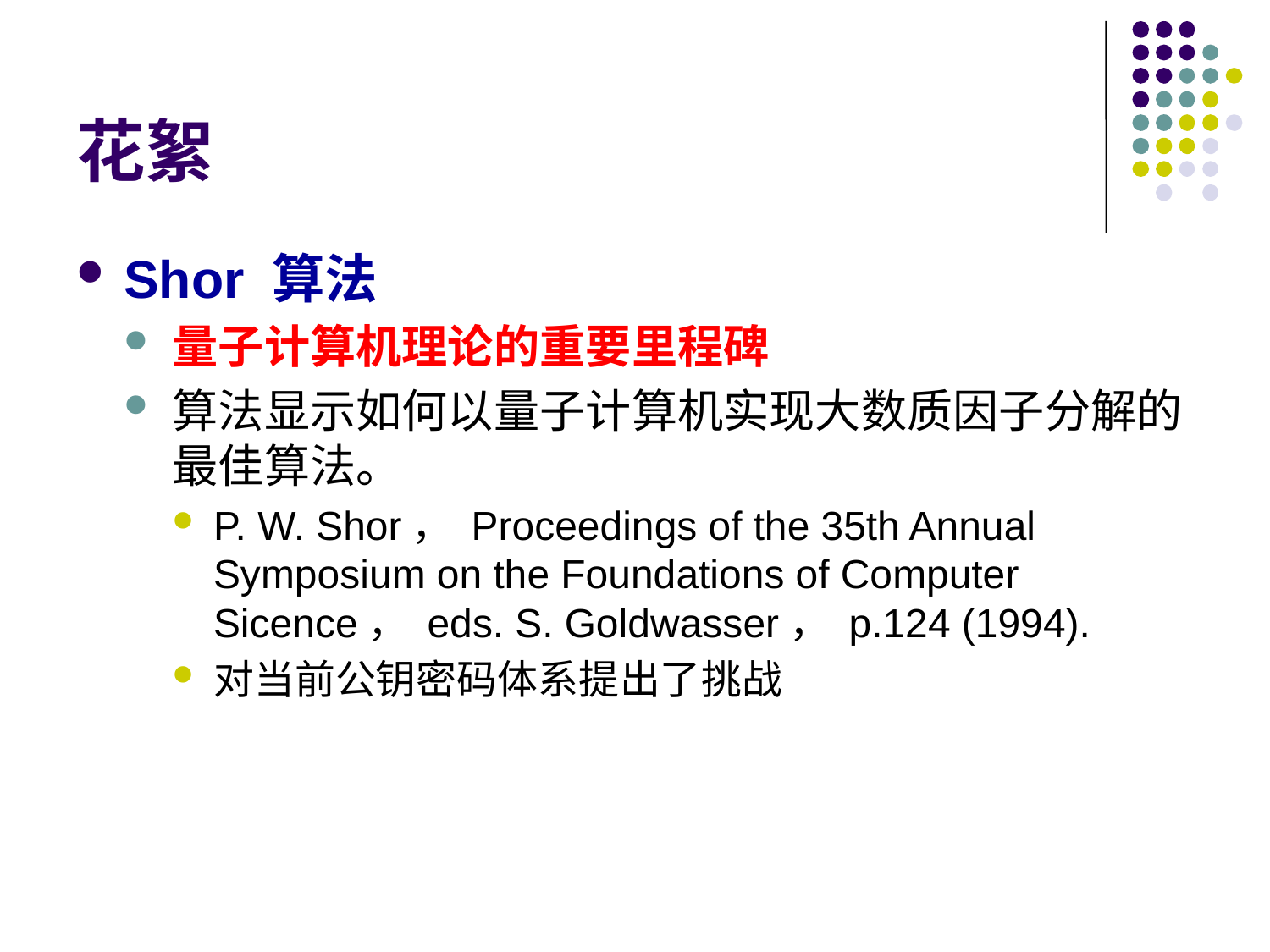

# 花絮
Shor 算法
量子计算机理论的重要里程碑
算法显示如何以量子计算机实现大数质因子分解的最佳算法。
P. W. Shor， Proceedings of the 35th Annual Symposium on the Foundations of Computer Sicence， eds. S. Goldwasser， p.124 (1994).
对当前公钥密码体系提出了挑战